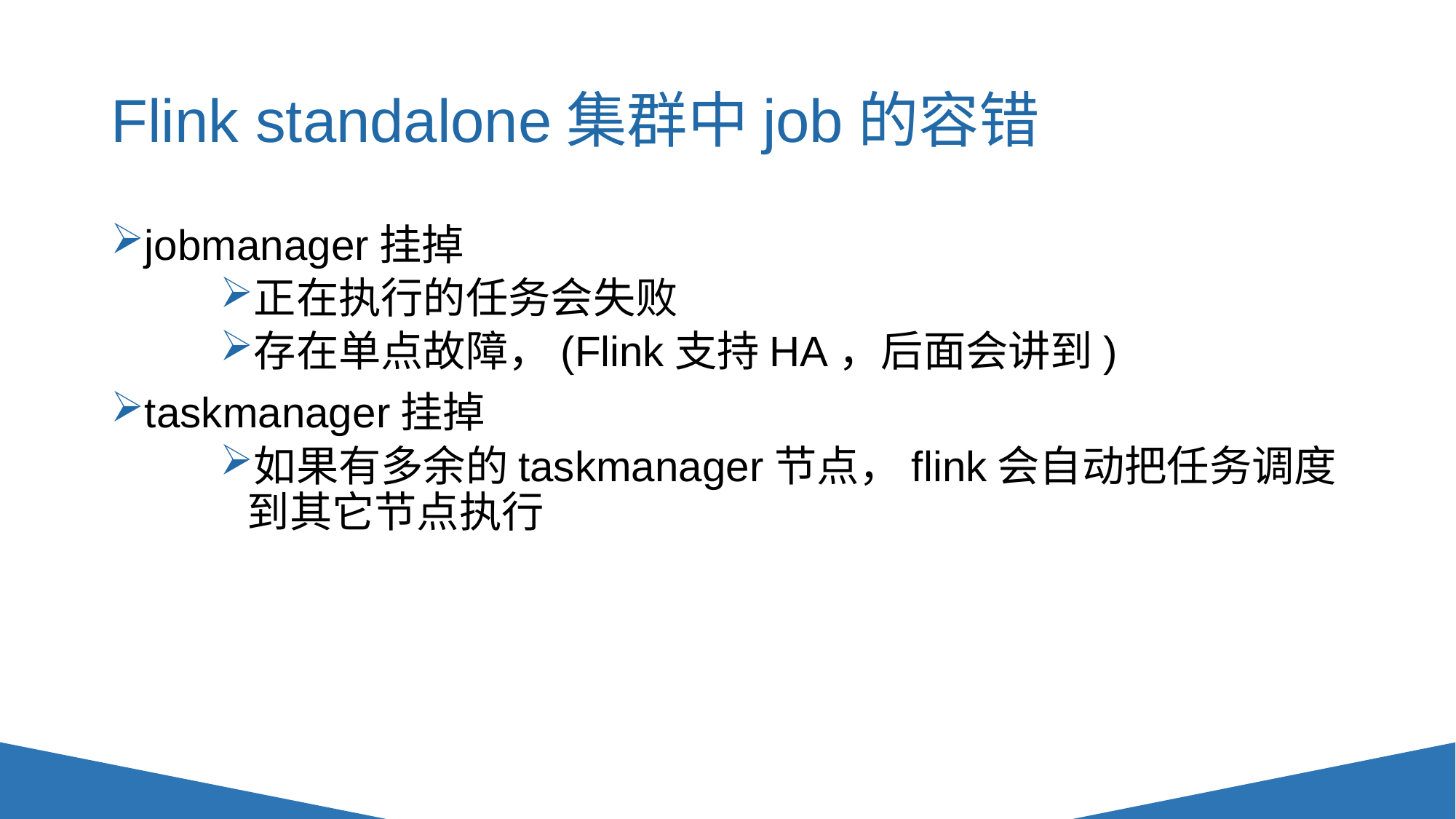

# Flink standalone集群中job的容错
jobmanager挂掉
正在执行的任务会失败
存在单点故障，(Flink支持HA，后面会讲到)
taskmanager挂掉
如果有多余的taskmanager节点，flink会自动把任务调度到其它节点执行